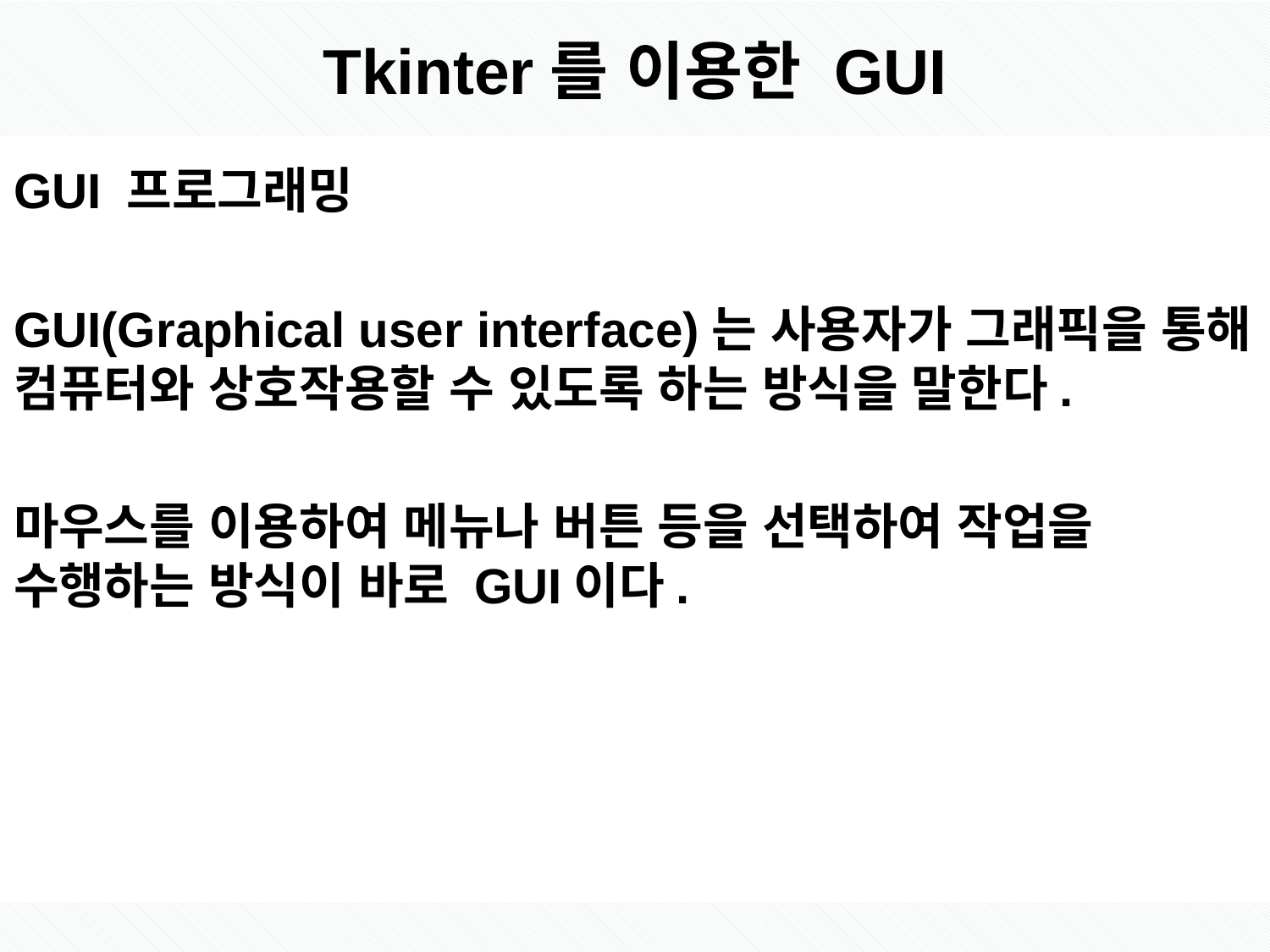

# Tkinter를 이용한 GUI
GUI 프로그래밍

GUI(Graphical user interface)는 사용자가 그래픽을 통해 컴퓨터와 상호작용할 수 있도록 하는 방식을 말한다.

마우스를 이용하여 메뉴나 버튼 등을 선택하여 작업을 수행하는 방식이 바로 GUI이다.